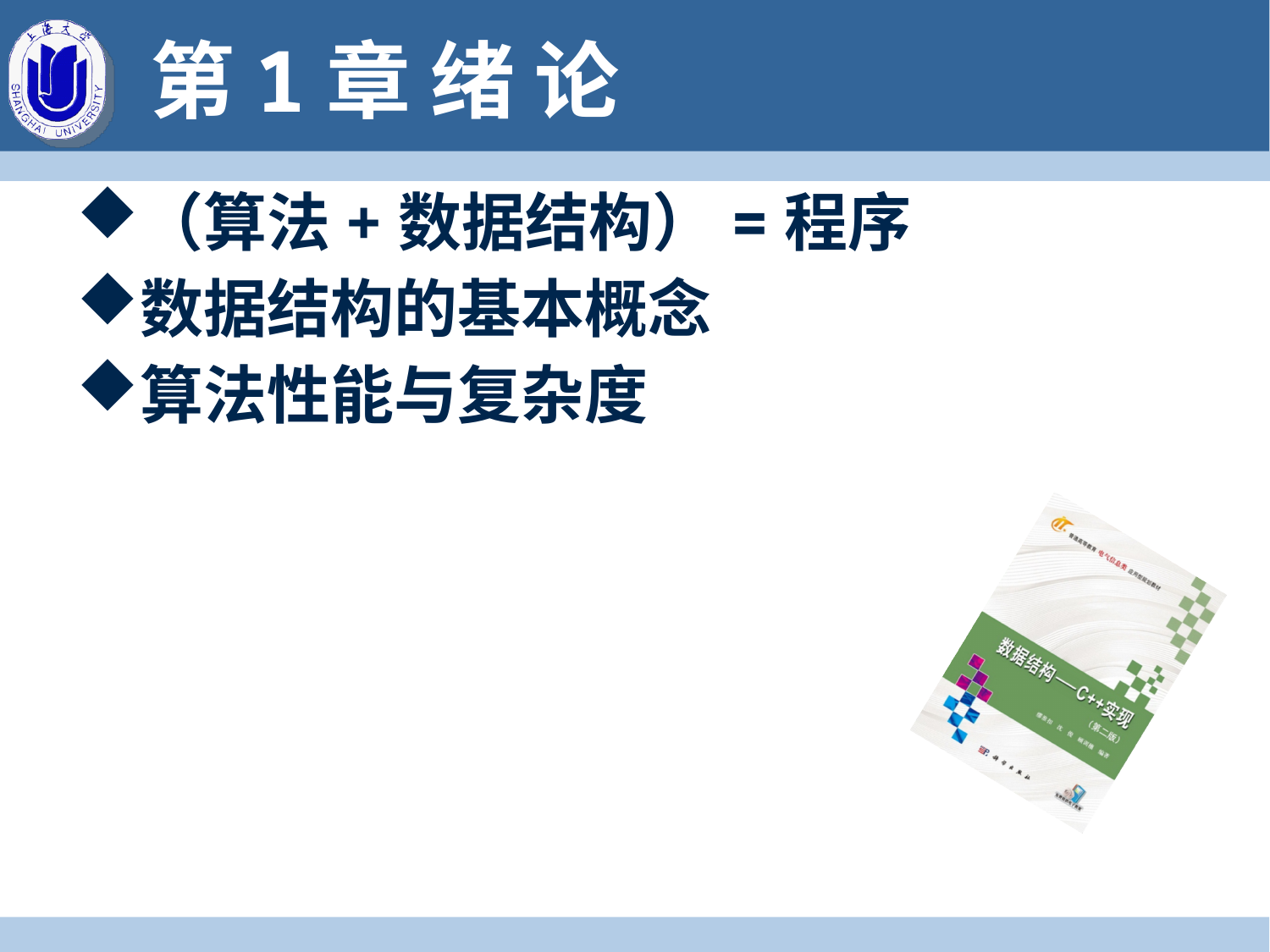

# 第1章 绪 论
（算法+数据结构）=程序
数据结构的基本概念
算法性能与复杂度